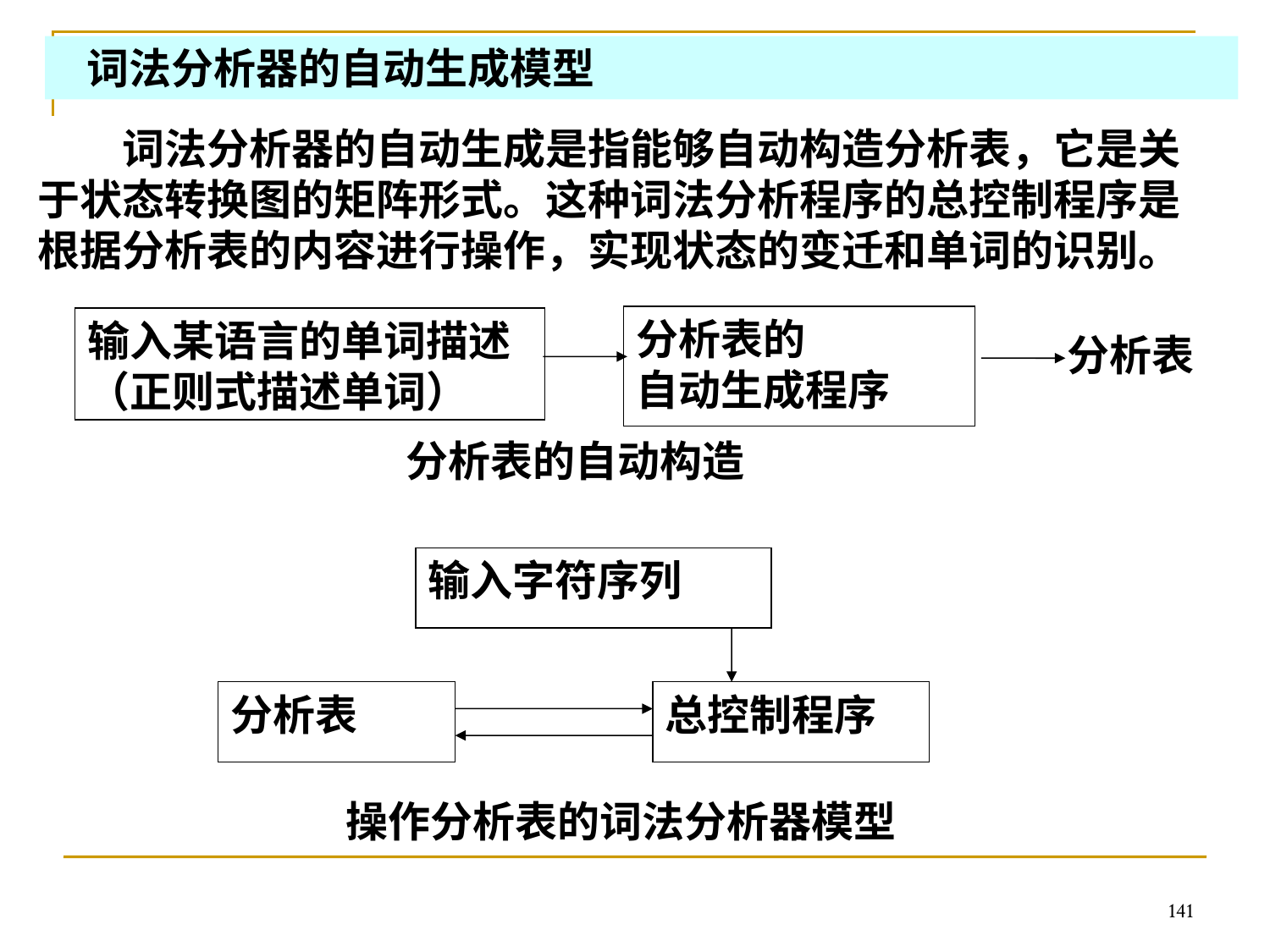

词法分析器的自动生成模型
　　词法分析器的自动生成是指能够自动构造分析表，它是关于状态转换图的矩阵形式。这种词法分析程序的总控制程序是根据分析表的内容进行操作，实现状态的变迁和单词的识别。
分析表的
自动生成程序
输入某语言的单词描述
（正则式描述单词）
分析表

    分析表的自动构造
输入字符序列

分析表
总控制程序

　         操作分析表的词法分析器模型
141